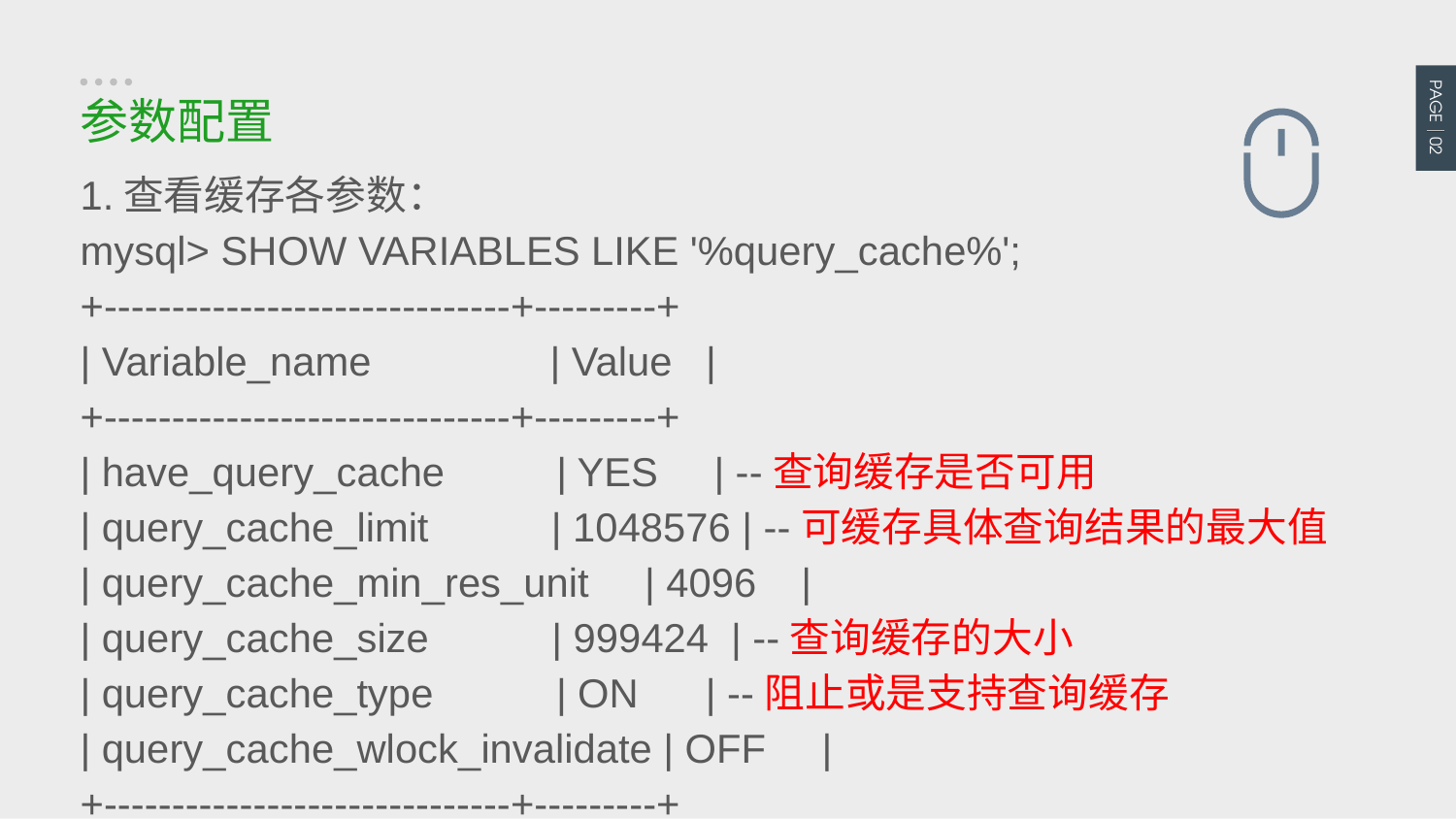

PAGE   02
参数配置

1.查看缓存各参数：
mysql> SHOW VARIABLES LIKE '%query_cache%';
+------------------------------+---------+
| Variable_name                | Value   |
+------------------------------+---------+
| have_query_cache          | YES     | --查询缓存是否可用
| query_cache_limit           | 1048576 | --可缓存具体查询结果的最大值
| query_cache_min_res_unit     | 4096    |
| query_cache_size           | 999424  | --查询缓存的大小
| query_cache_type           | ON      | --阻止或是支持查询缓存
| query_cache_wlock_invalidate | OFF     |
+------------------------------+---------+